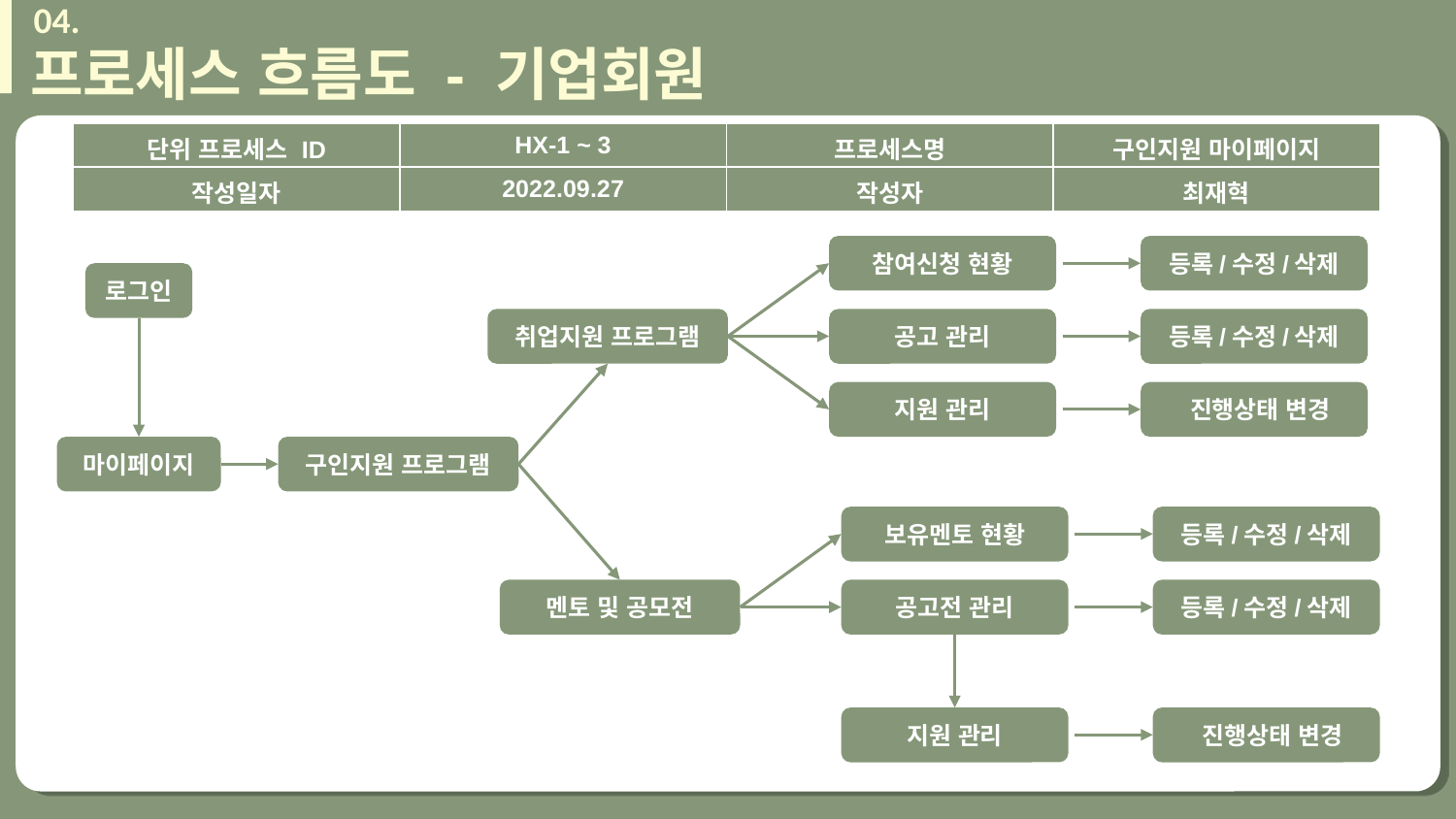

04.

프로세스 흐름도 - 기업회원
단위 프로세스 ID
| 단위 프로세스 ID | HX-1 ~ 3 | 프로세스명 | 구인지원 마이페이지 |
| --- | --- | --- | --- |
| 작성일자 | 2022.09.27 | 작성자 | 최재혁 |
참여신청 현황
등록/수정/삭제
로그인
취업지원 프로그램
공고 관리
등록/수정/삭제
지원 관리
 진행상태 변경
마이페이지
구인지원 프로그램
보유멘토 현황
등록/수정/삭제
등록/수정/삭제
멘토 및 공모전
공고전 관리
지원 관리
 진행상태 변경